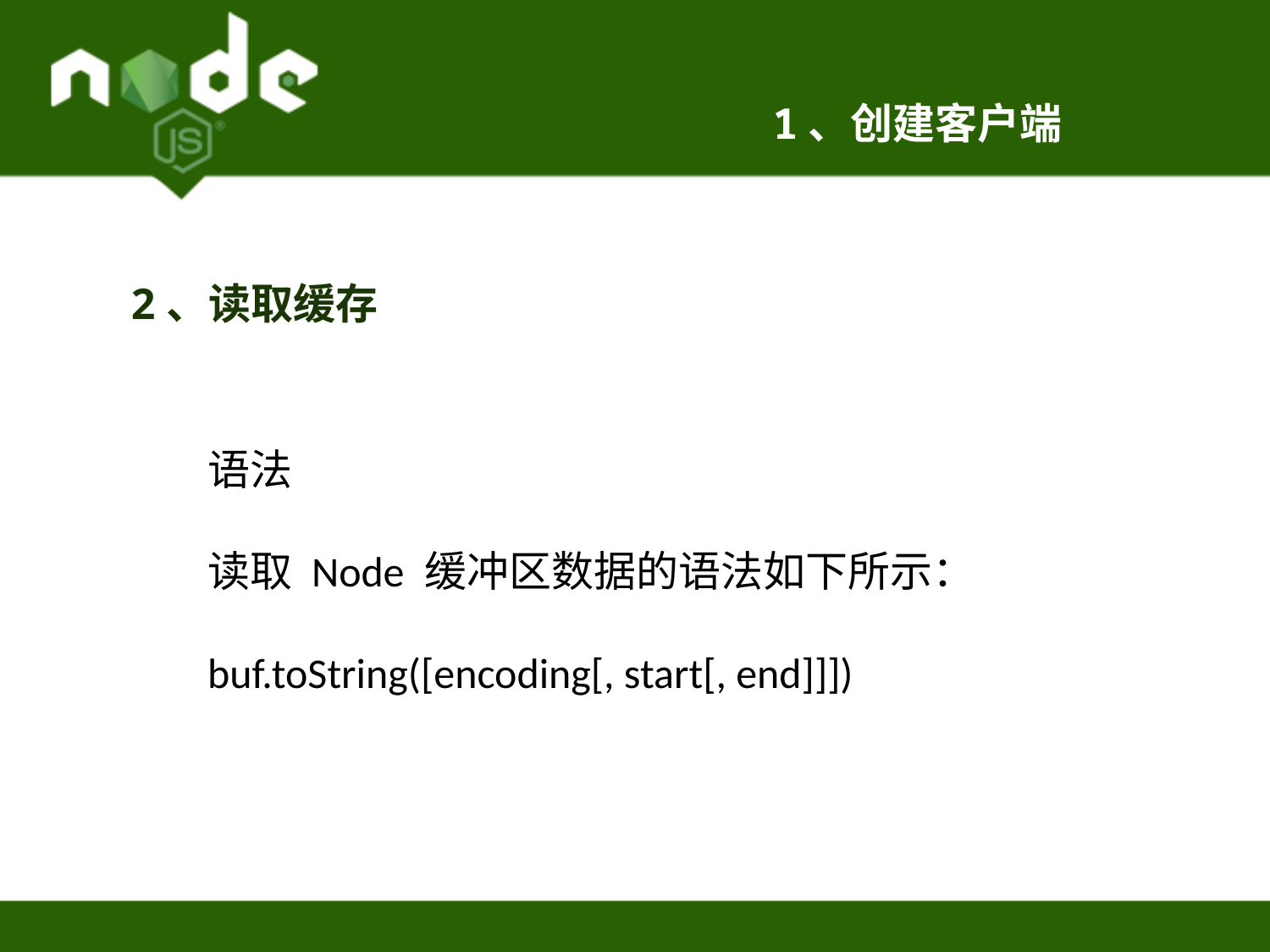

1、创建客户端
2、读取缓存
语法
读取 Node 缓冲区数据的语法如下所示：
buf.toString([encoding[, start[, end]]])